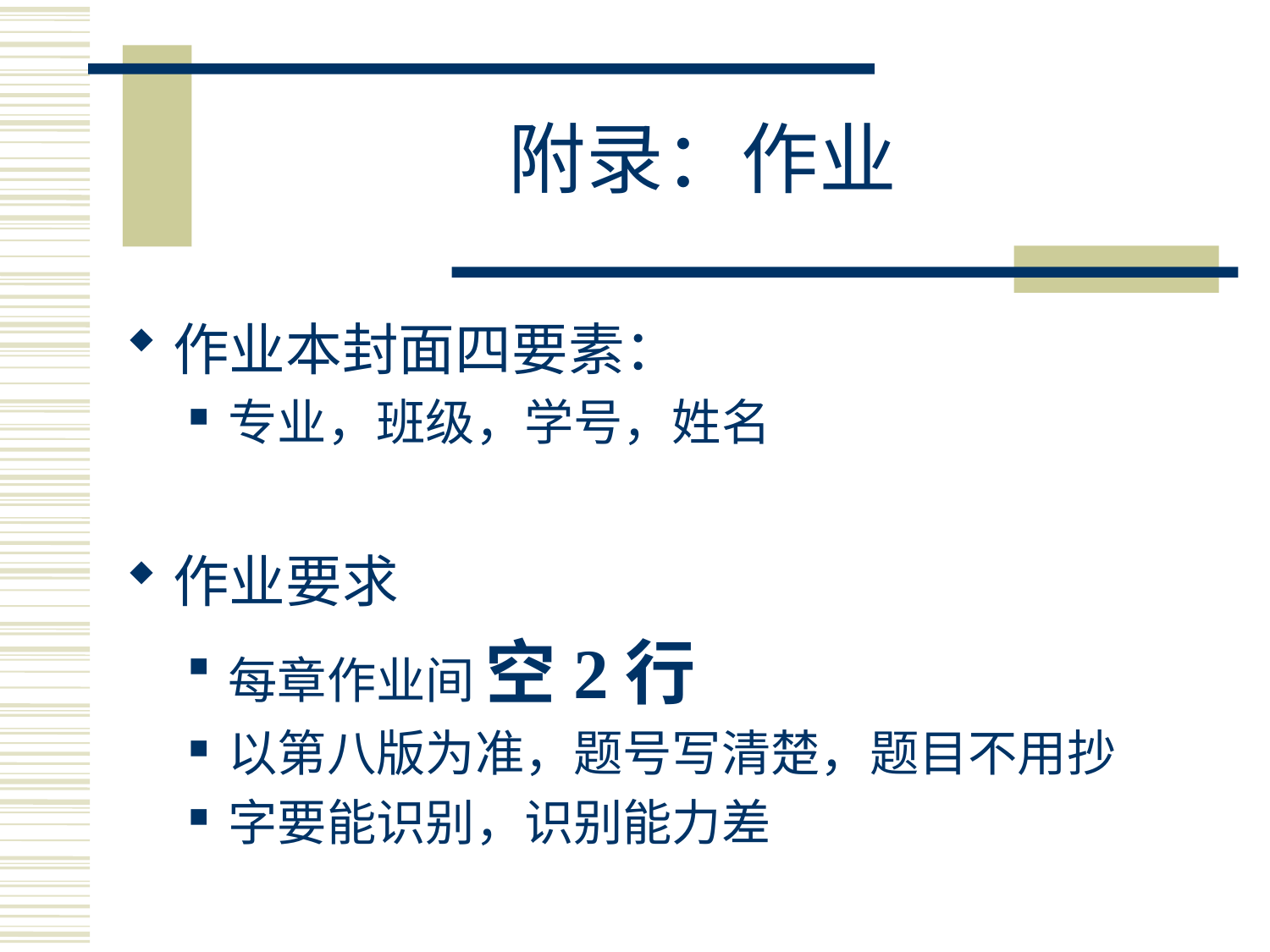

# 附录：作业
作业本封面四要素：
专业，班级，学号，姓名

作业要求
每章作业间 空2行
以第八版为准，题号写清楚，题目不用抄
字要能识别，识别能力差